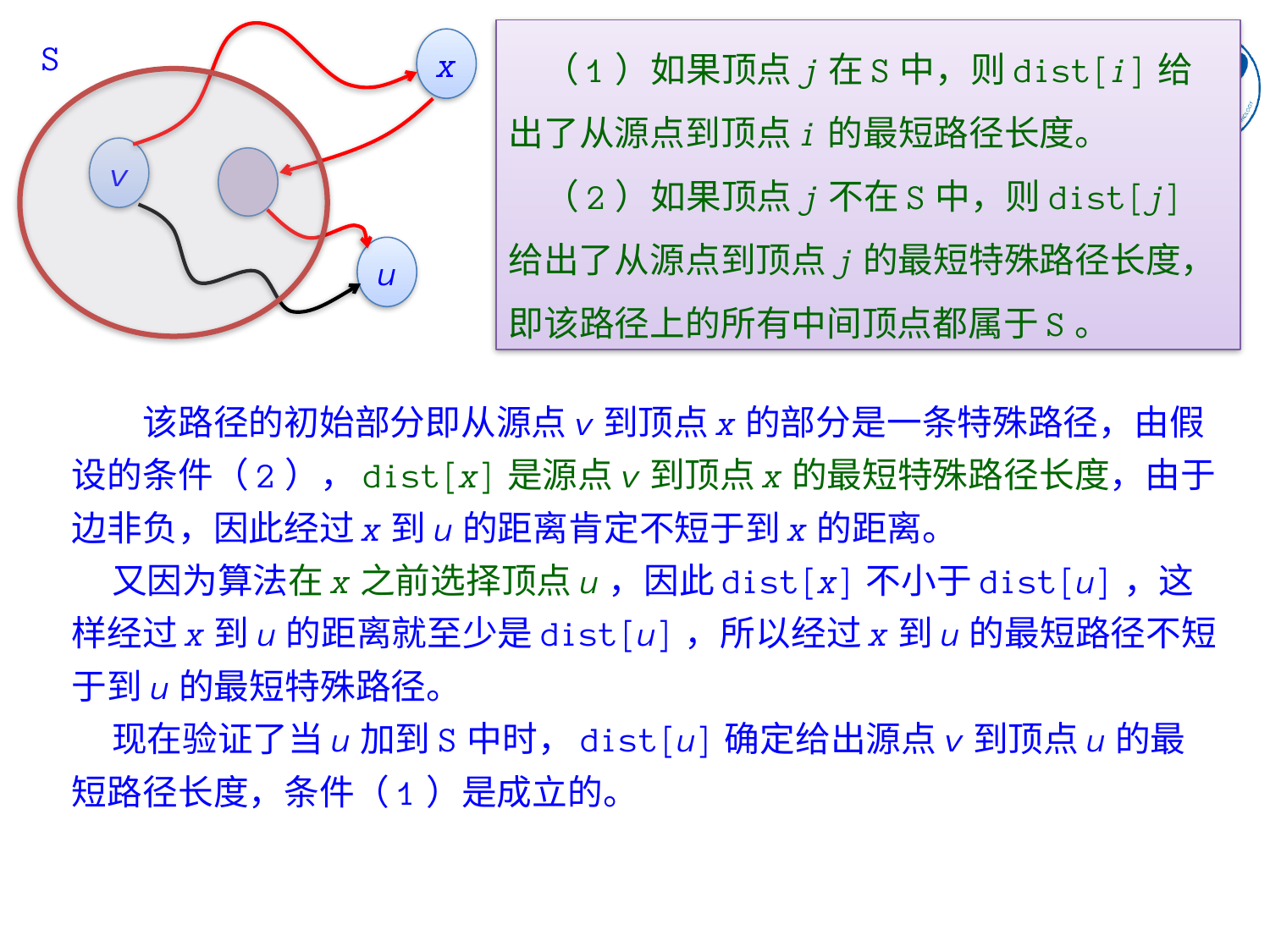

S
x

v

u
　（1）如果顶点j在S中，则dist[i]给出了从源点到顶点i的最短路径长度。
　（2）如果顶点j不在S中，则dist[j]给出了从源点到顶点j的最短特殊路径长度，即该路径上的所有中间顶点都属于S。
　　该路径的初始部分即从源点v到顶点x的部分是一条特殊路径，由假设的条件（2），dist[x]是源点v到顶点x的最短特殊路径长度，由于边非负，因此经过x到u的距离肯定不短于到x的距离。
    又因为算法在x之前选择顶点u，因此dist[x]不小于dist[u]，这样经过x到u的距离就至少是dist[u]，所以经过x到u的最短路径不短于到u的最短特殊路径。
    现在验证了当u加到S中时，dist[u]确定给出源点v到顶点u的最短路径长度，条件（1）是成立的。